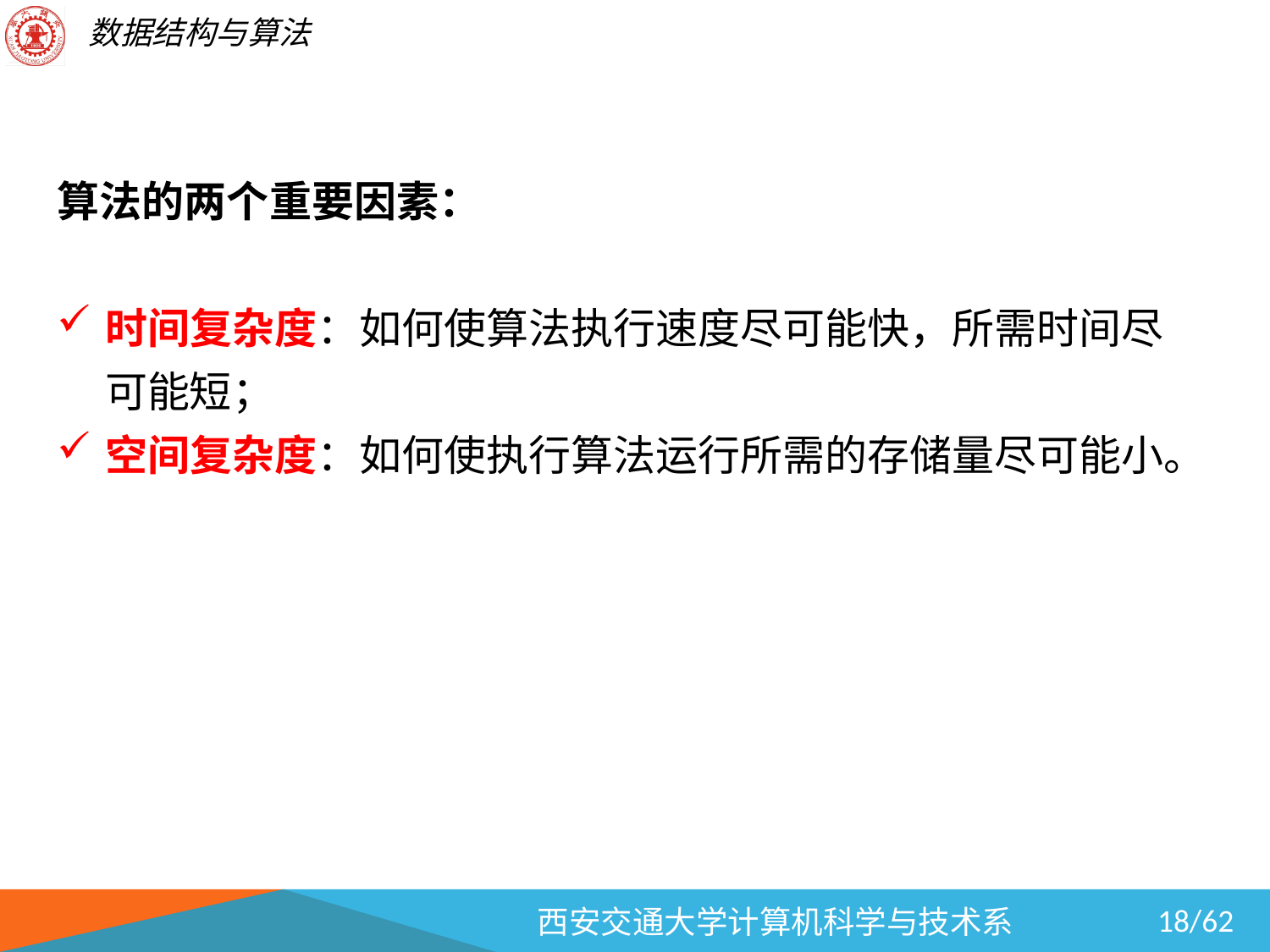

算法的两个重要因素：

时间复杂度：如何使算法执行速度尽可能快，所需时间尽可能短；
空间复杂度：如何使执行算法运行所需的存储量尽可能小。